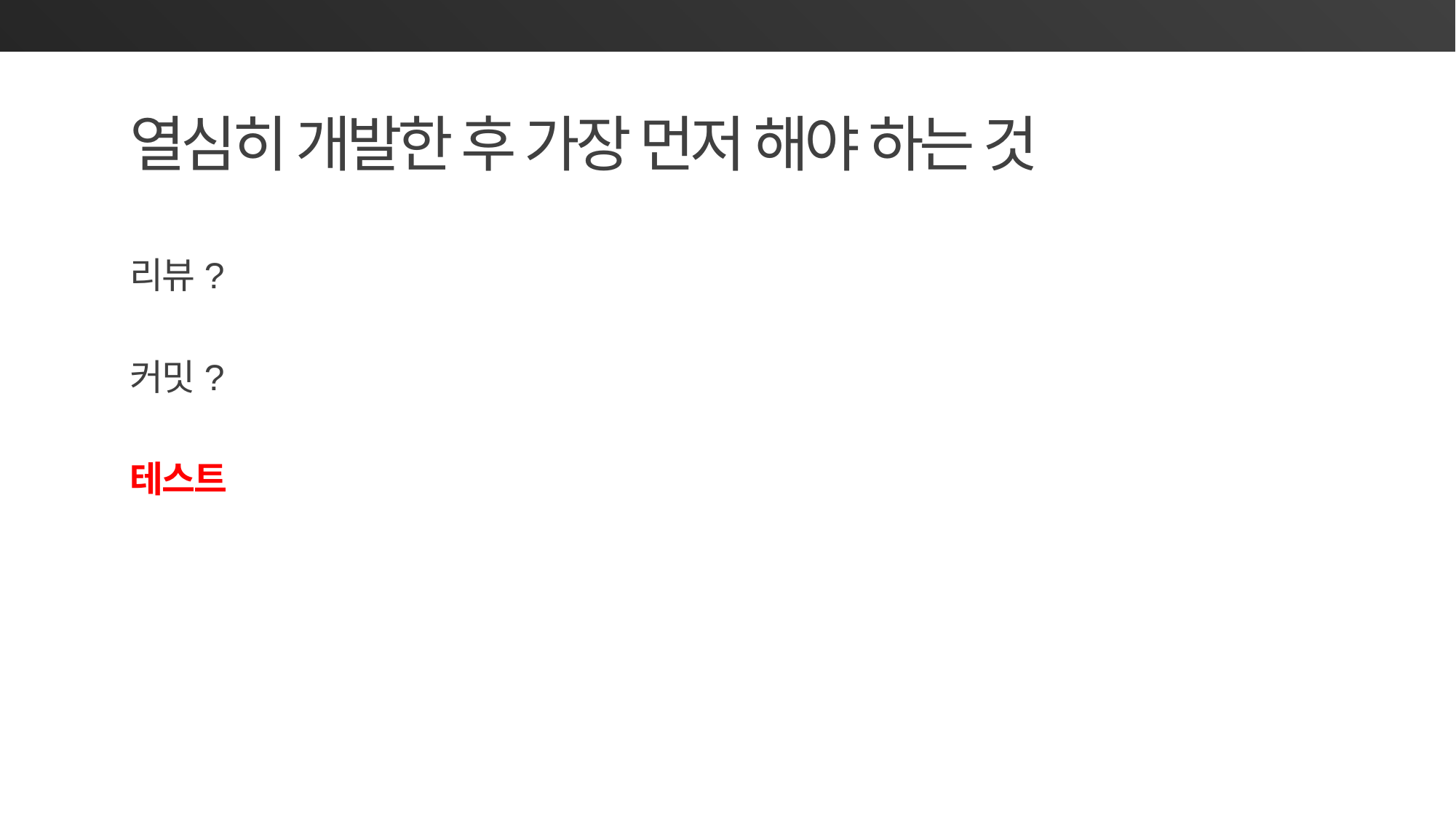

열심히 개발한 후 가장 먼저 해야 하는 것
리뷰?
커밋?
테스트